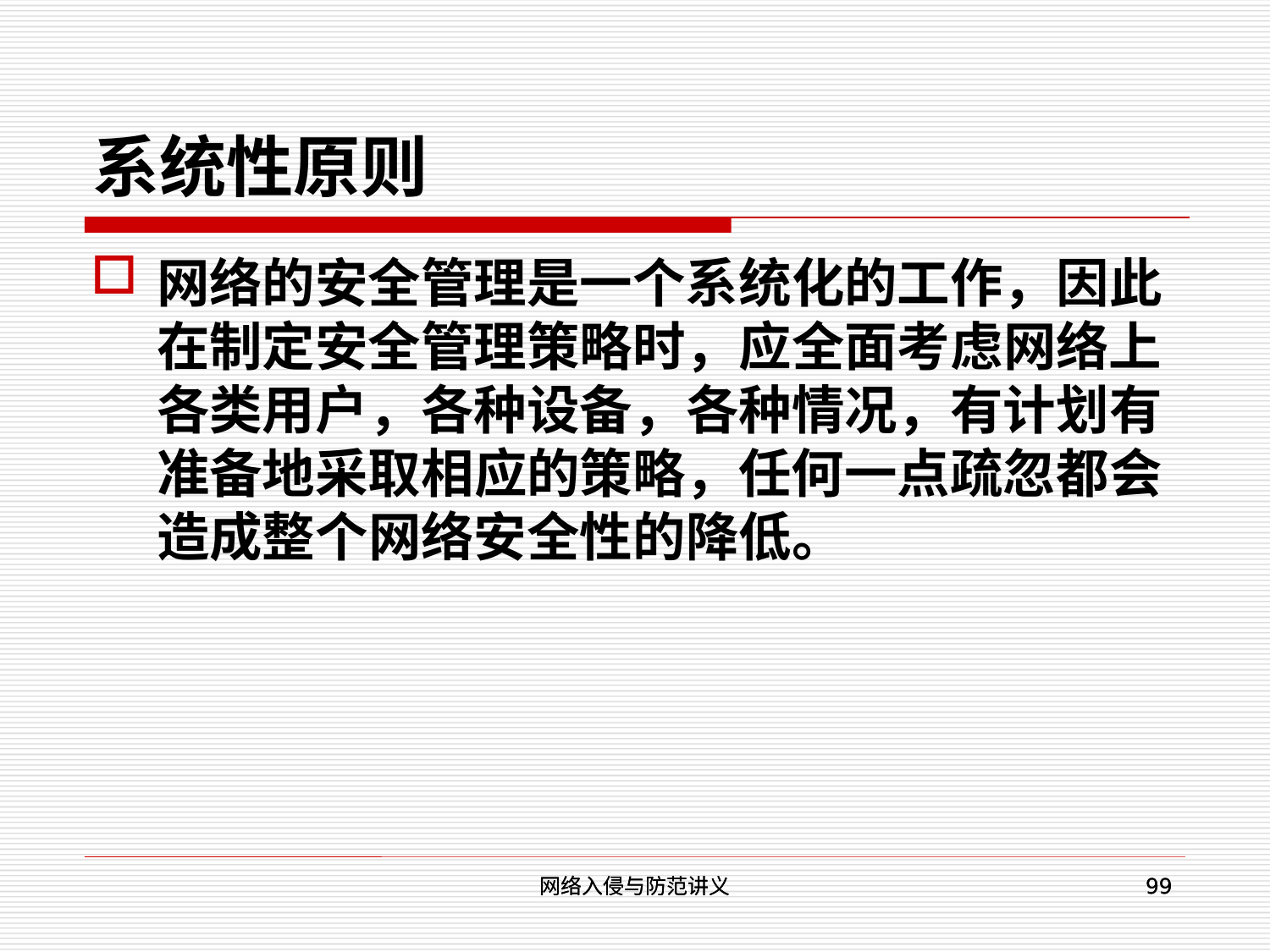

系统性原则
网络的安全管理是一个系统化的工作，因此在制定安全管理策略时，应全面考虑网络上各类用户，各种设备，各种情况，有计划有准备地采取相应的策略，任何一点疏忽都会造成整个网络安全性的降低。

网络入侵与防范讲义
网络入侵与防范讲义
99
99